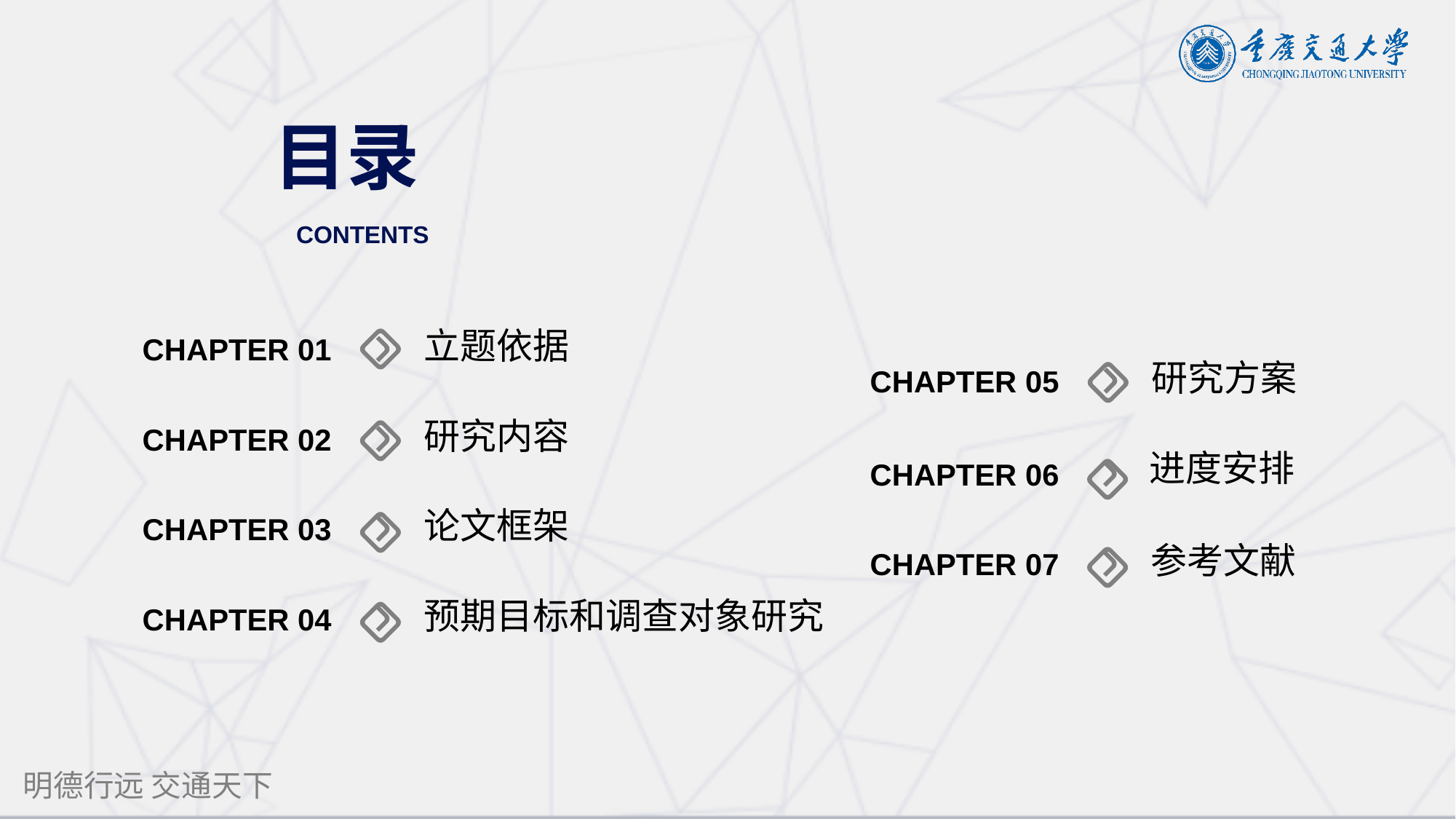

目录
CONTENTS
立题依据
CHAPTER 01
研究内容
CHAPTER 02
论文框架
CHAPTER 03
预期目标和调查对象研究
CHAPTER 04

研究方案
CHAPTER 05
进度安排
CHAPTER 06
参考文献
CHAPTER 07